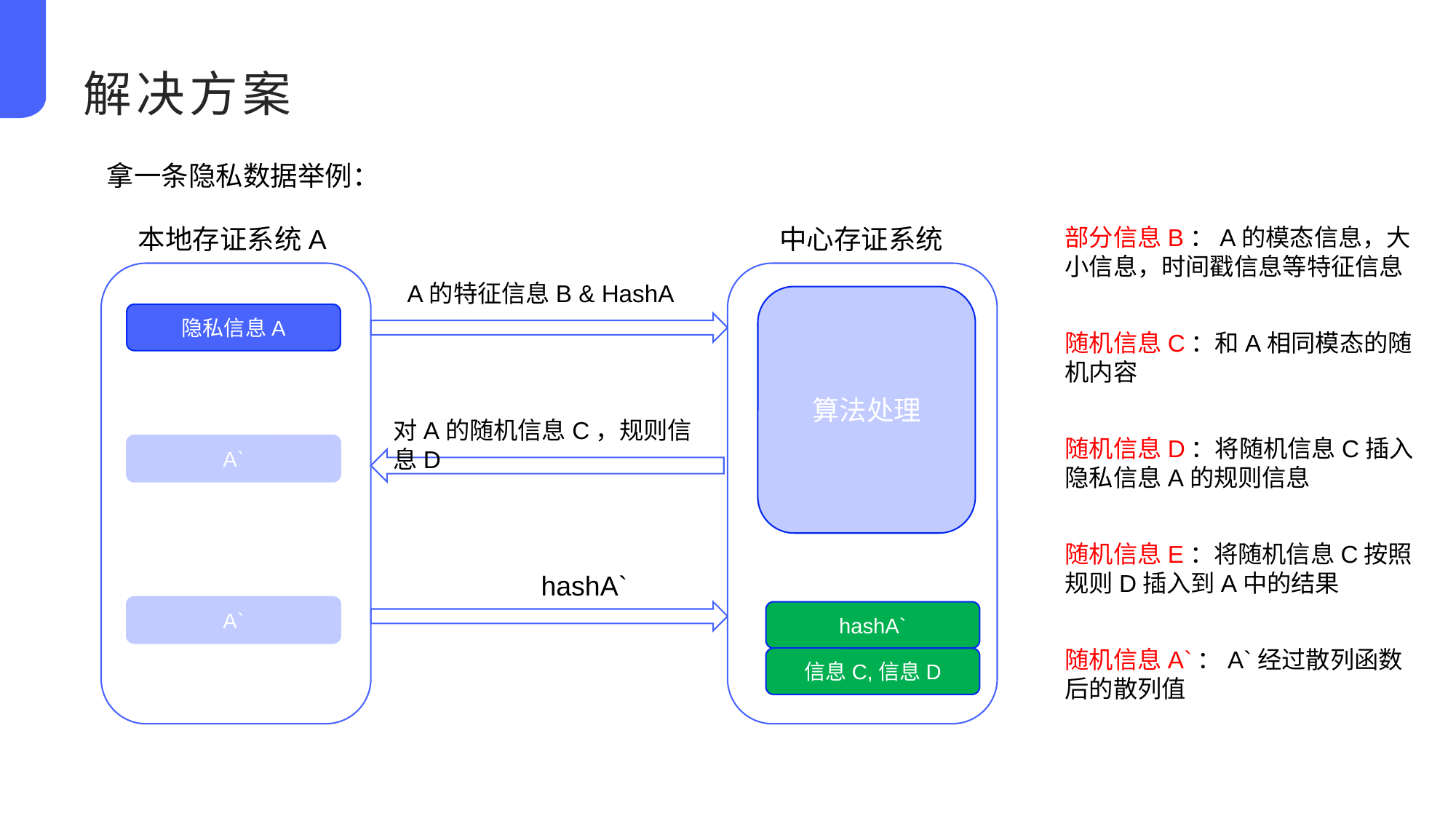

解决方案
拿一条隐私数据举例：
本地存证系统A
中心存证系统
部分信息B：A的模态信息，大小信息，时间戳信息等特征信息

A的特征信息B & HashA
算法处理
隐私信息A

随机信息C：和A相同模态的随机内容
对A的随机信息C，规则信息D
随机信息D：将随机信息C插入隐私信息A的规则信息
A`

随机信息E：将随机信息C按照规则D插入到A中的结果
hashA`
A`

hashA`
随机信息A`：A`经过散列函数后的散列值
信息C,信息D